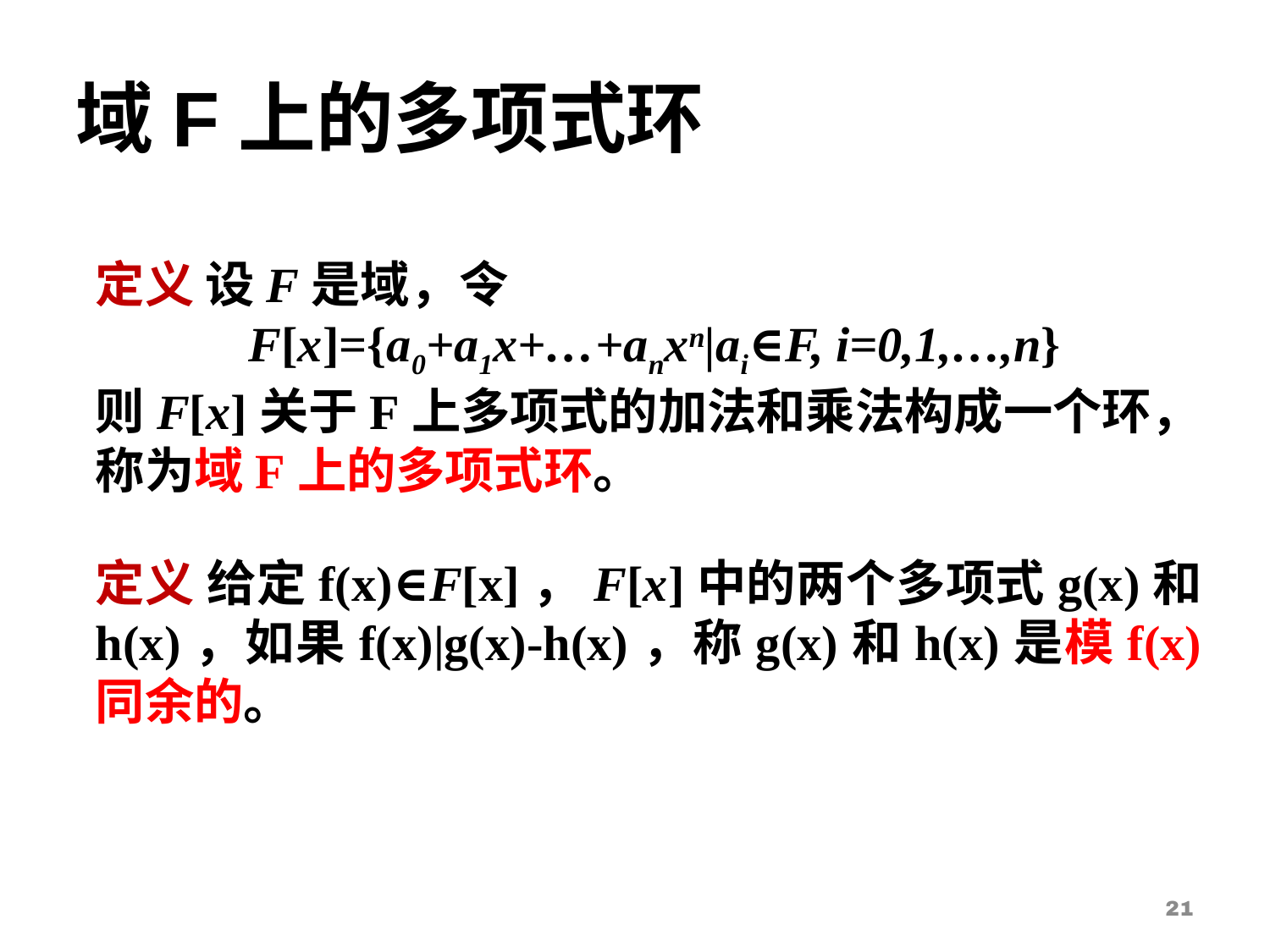

域F上的多项式环
定义 设F是域，令
F[x]={a0+a1x+…+anxn|ai∈F, i=0,1,…,n}
则F[x]关于F上多项式的加法和乘法构成一个环，称为域F上的多项式环。
定义 给定f(x)∈F[x]，F[x]中的两个多项式g(x)和h(x)，如果f(x)|g(x)-h(x)，称g(x)和h(x)是模f(x)同余的。
21